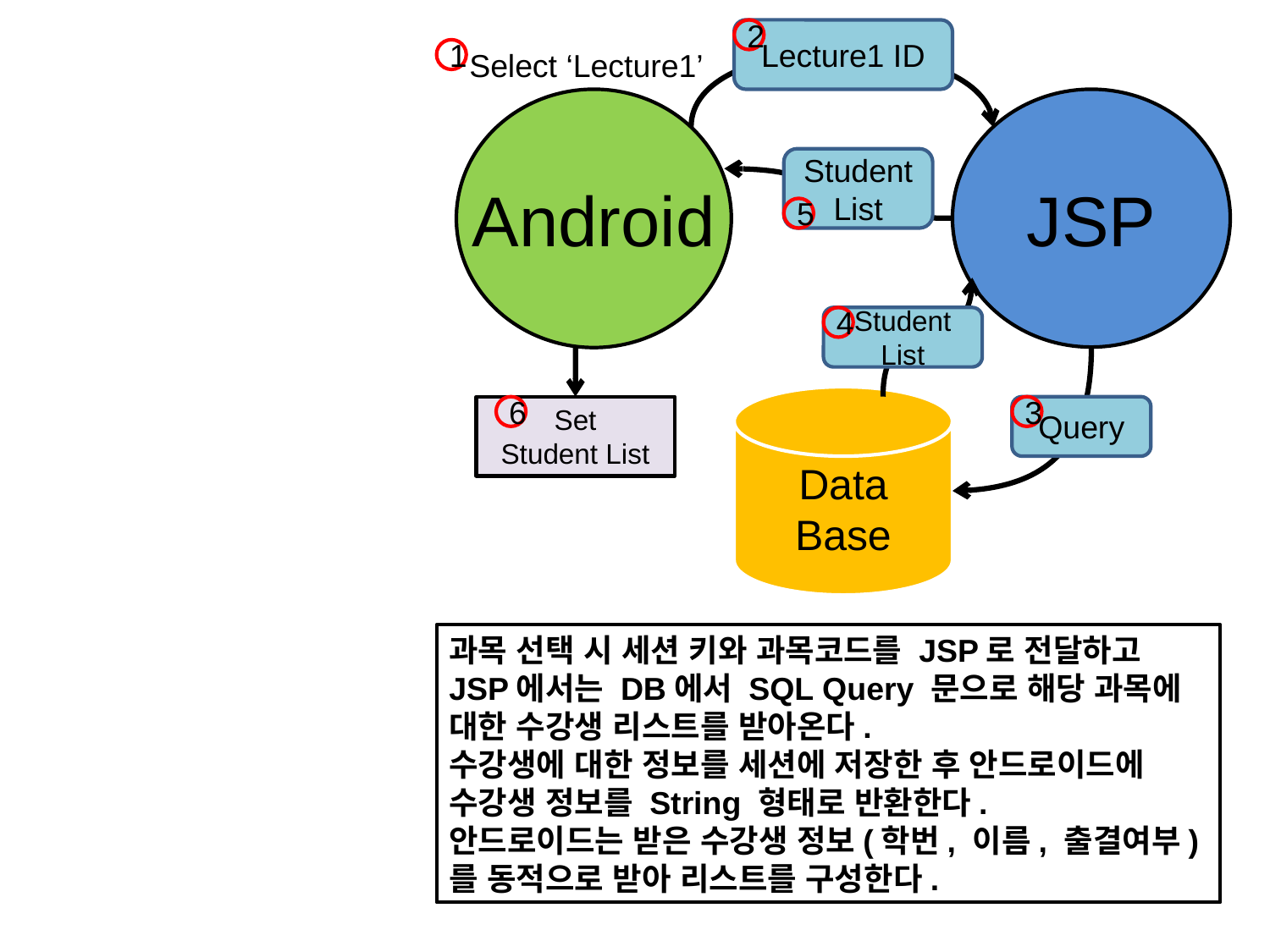

Lecture1 ID
2
1
Select ‘Lecture1’
Android
JSP
Student List
5
Student List
4
Data Base
Set
Student List
6
Query
3
과목 선택 시 세션 키와 과목코드를 JSP로 전달하고 JSP에서는 DB에서 SQL Query 문으로 해당 과목에 대한 수강생 리스트를 받아온다.
수강생에 대한 정보를 세션에 저장한 후 안드로이드에 수강생 정보를 String 형태로 반환한다.
안드로이드는 받은 수강생 정보(학번, 이름, 출결여부)를 동적으로 받아 리스트를 구성한다.